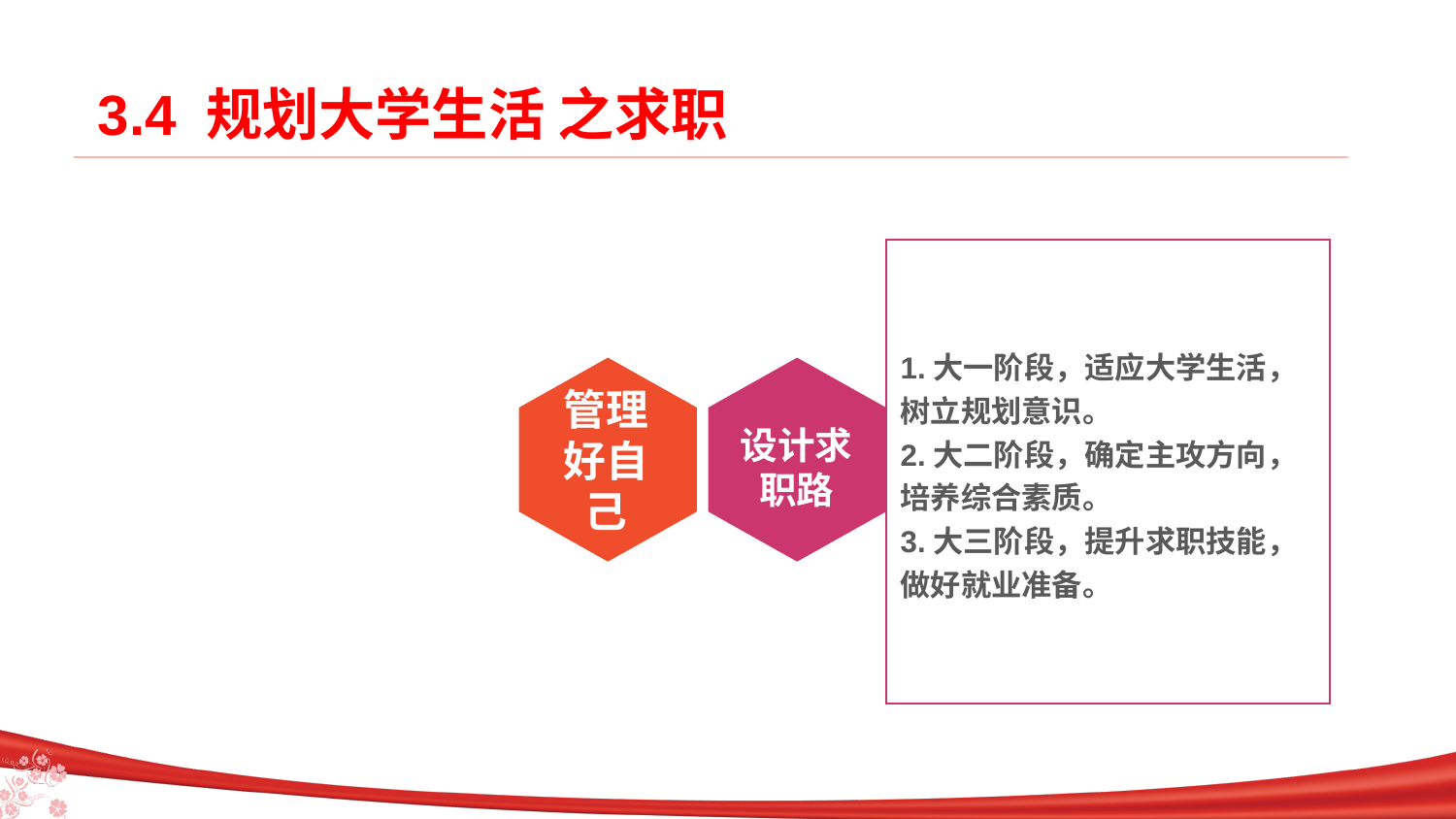

3.4 规划大学生活 之求职
1.大一阶段，适应大学生活，
树立规划意识。
2.大二阶段，确定主攻方向，
培养综合素质。
3.大三阶段，提升求职技能，
做好就业准备。

设计求职路
管理好自己